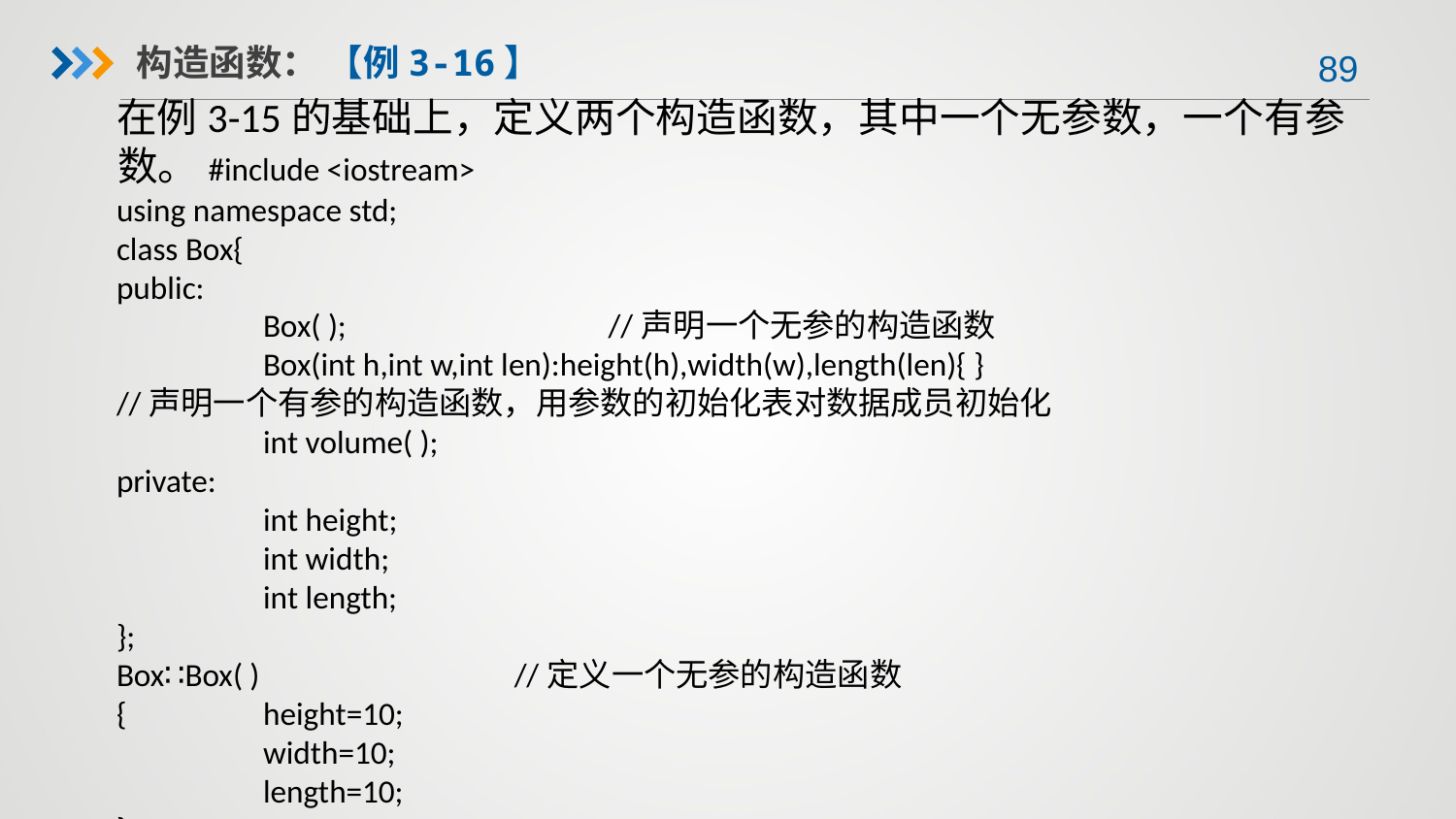

构造函数： 【例3-16】
在例3-15的基础上，定义两个构造函数，其中一个无参数，一个有参数。#include <iostream>
using namespace std;
class Box{
public:
		Box( );                                    //声明一个无参的构造函数
		Box(int h,int w,int len):height(h),width(w),length(len){ }
//声明一个有参的构造函数，用参数的初始化表对数据成员初始化
		int volume( );
private:
		int height;
		int width;
		int length;
};
Box∷Box( )                                   //定义一个无参的构造函数
{	height=10;
		width=10;
		length=10;
}